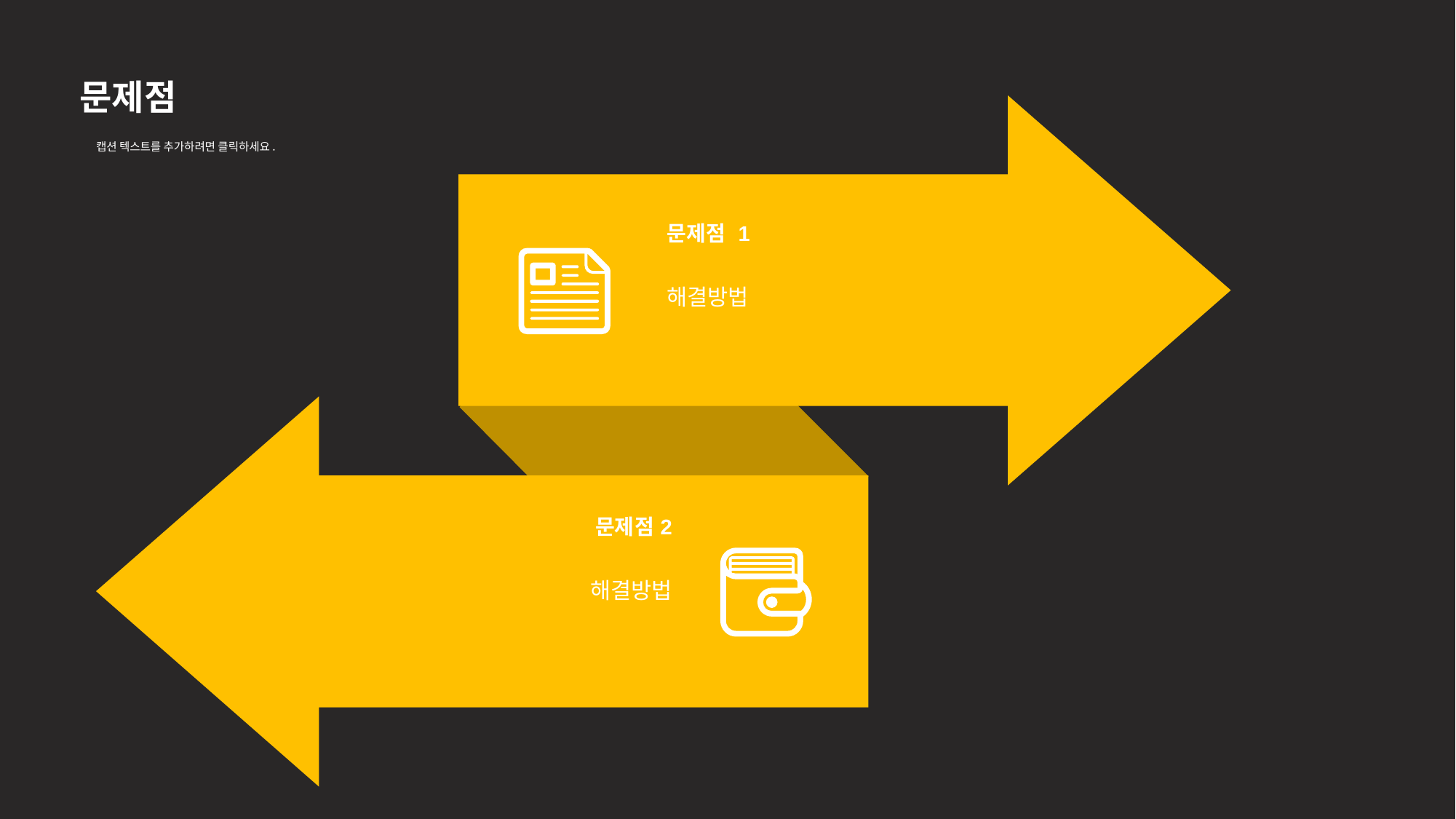

문제점

V
문제점 1

해결방법

문제점2

해결방법
캡션 텍스트를 추가하려면 클릭하세요.